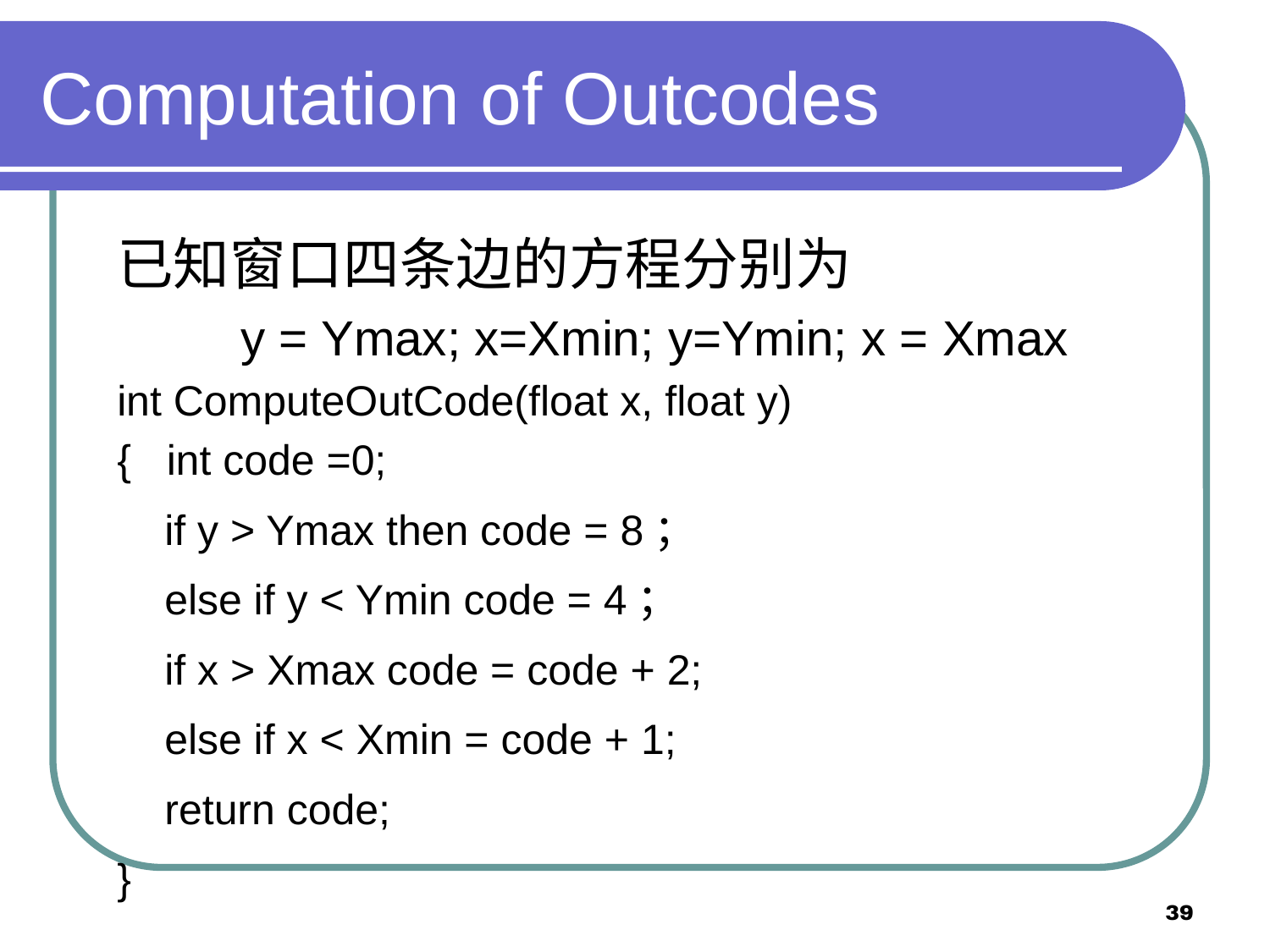

# Computation of Outcodes
已知窗口四条边的方程分别为
         y = Ymax; x=Xmin; y=Ymin; x = Xmax
int ComputeOutCode(float x, float y)
{   int code =0;
    if y > Ymax then code = 8；
    else if y < Ymin code = 4；
    if x > Xmax code = code + 2;
    else if x < Xmin = code + 1;
    return code;
}
39